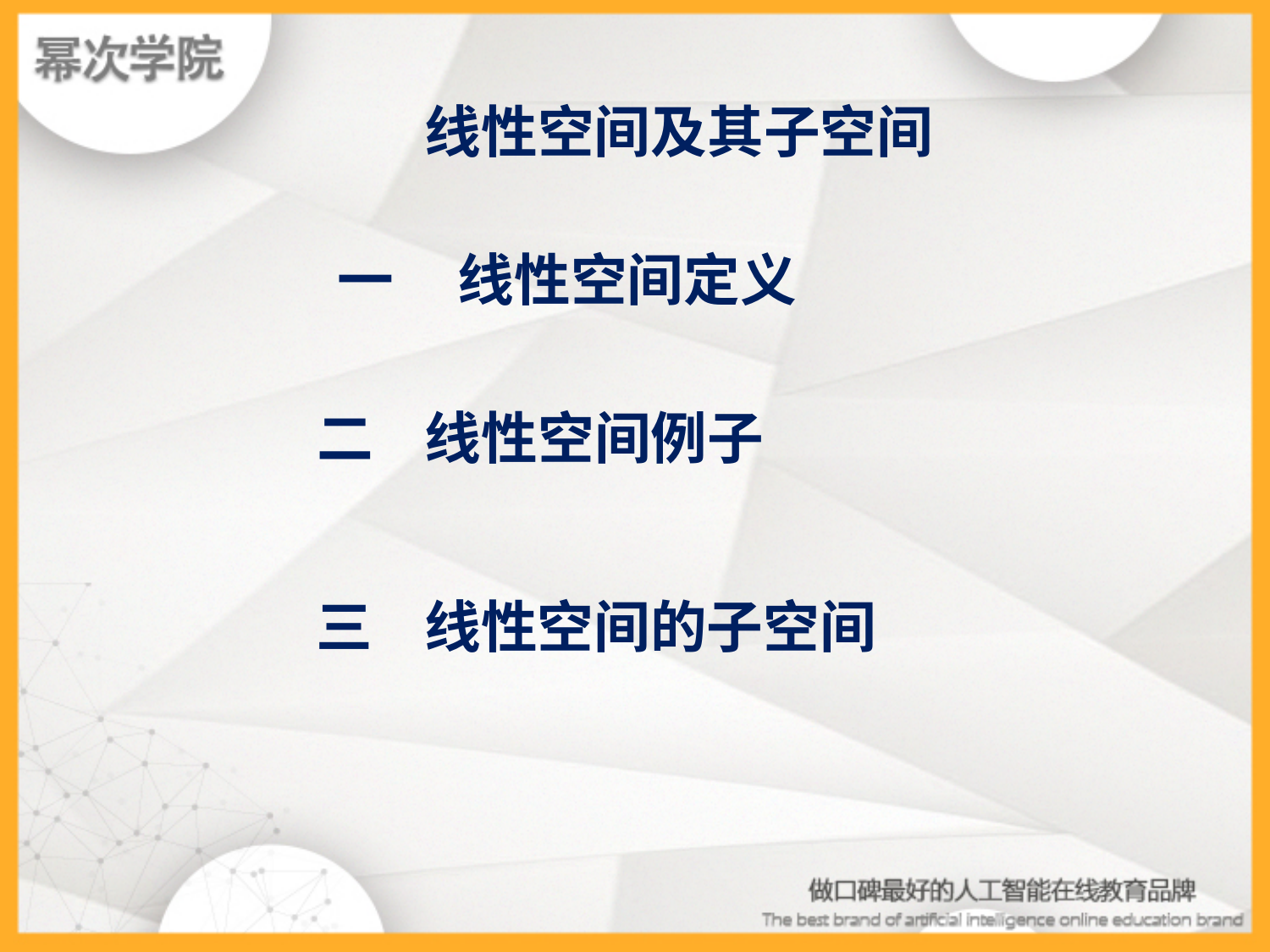

线性空间及其子空间
　一     线性空间定义
　二    线性空间例子
　三    线性空间的子空间